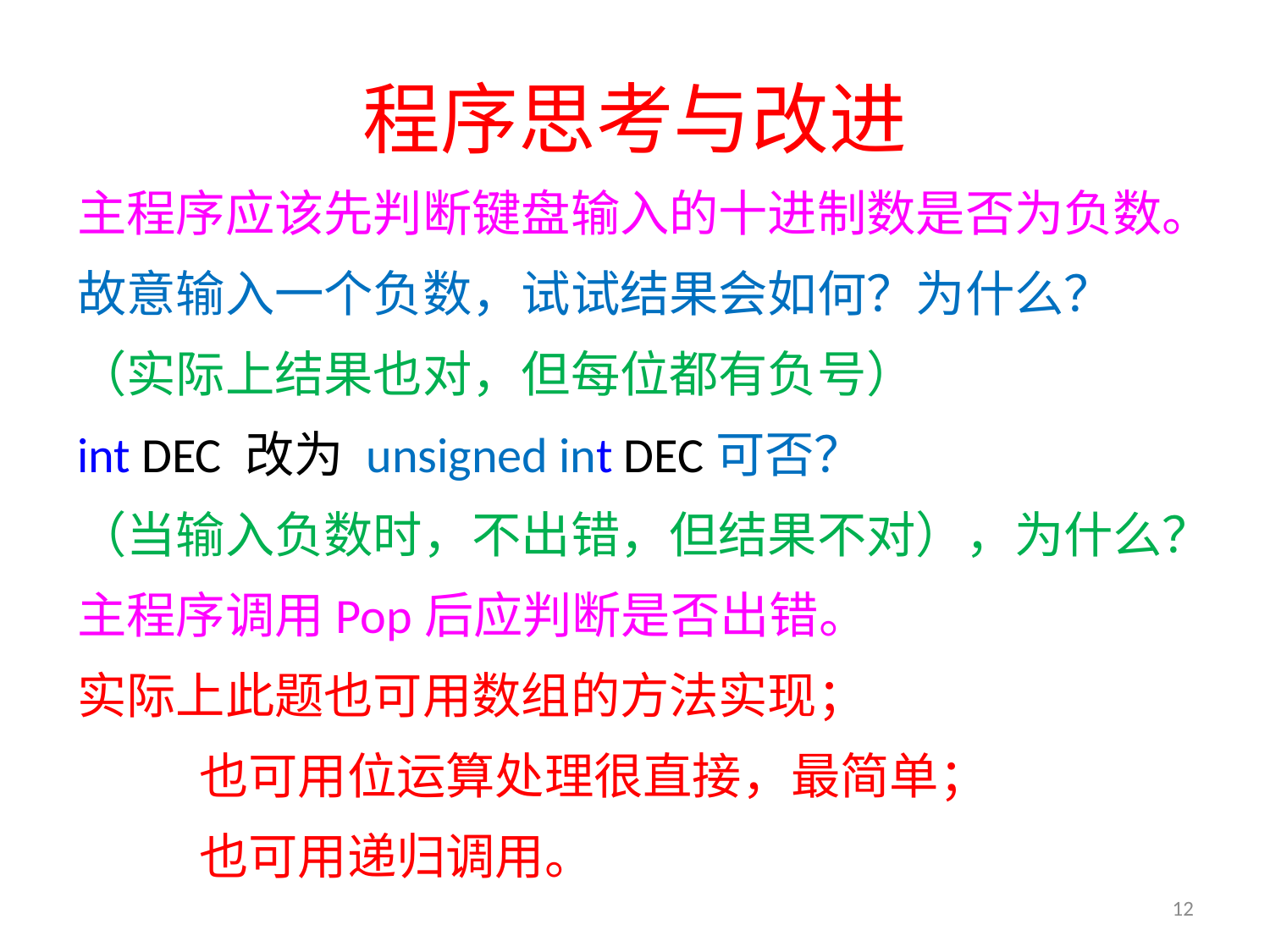

# 程序思考与改进
主程序应该先判断键盘输入的十进制数是否为负数。
故意输入一个负数，试试结果会如何？为什么？
（实际上结果也对，但每位都有负号）
int DEC 改为 unsigned int DEC可否？
（当输入负数时，不出错，但结果不对），为什么？
主程序调用Pop后应判断是否出错。
实际上此题也可用数组的方法实现；
          也可用位运算处理很直接，最简单；
          也可用递归调用。
12